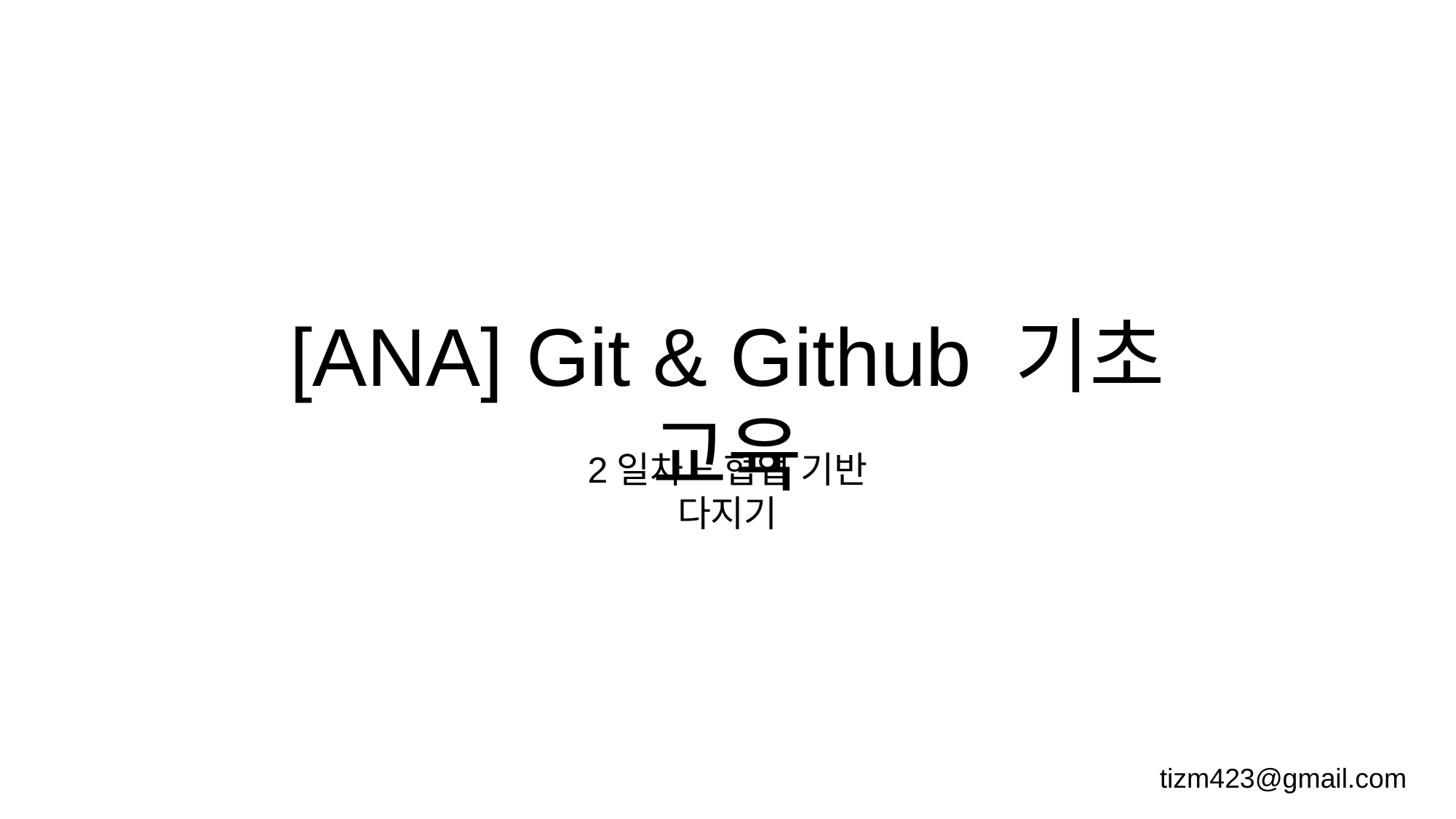

[ANA] Git & Github 기초 교육
2일차 – 협업 기반 다지기
tizm423@gmail.com